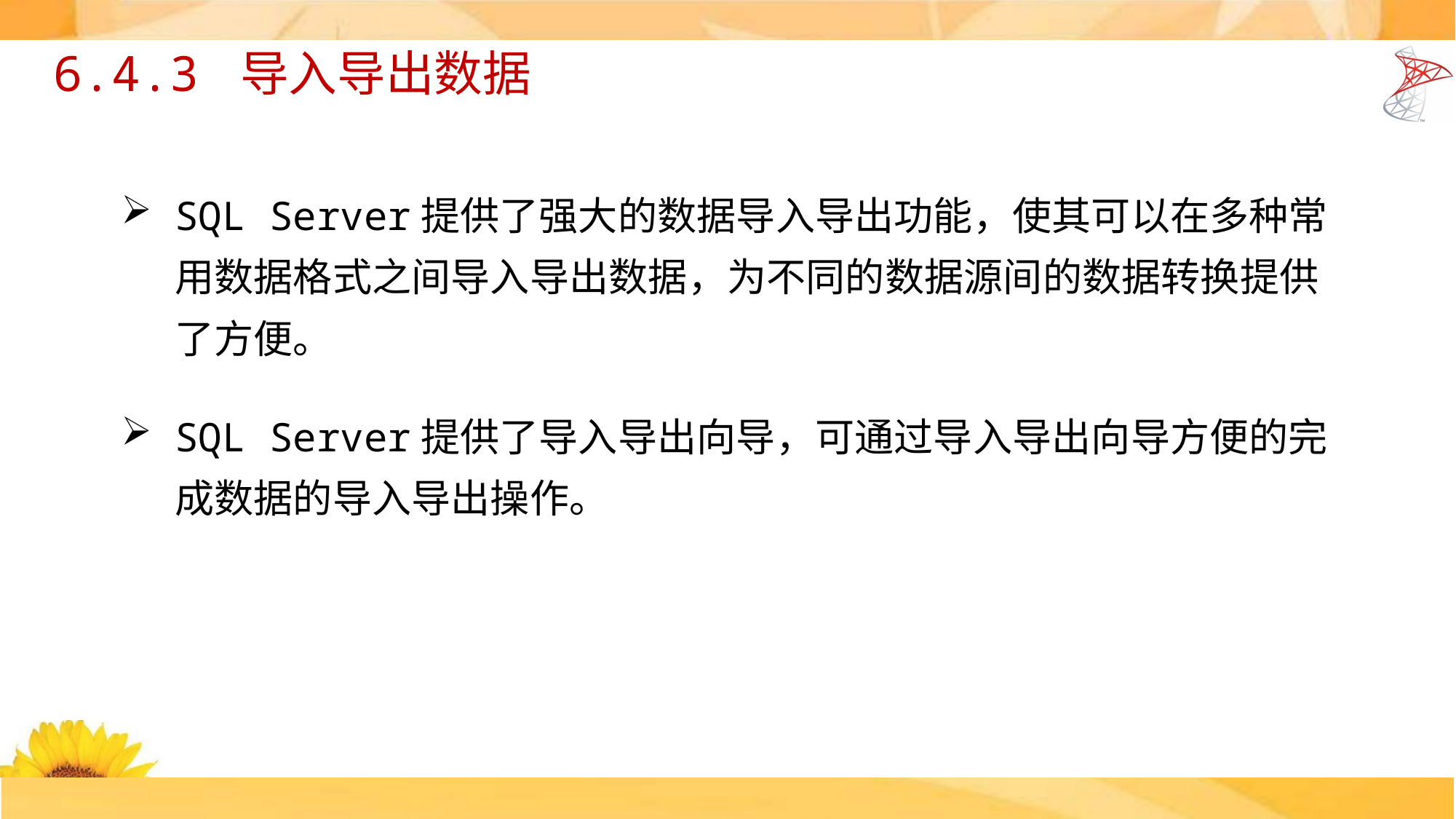

# 6.4.3 导入导出数据
SQL Server提供了强大的数据导入导出功能，使其可以在多种常用数据格式之间导入导出数据，为不同的数据源间的数据转换提供了方便。
SQL Server提供了导入导出向导，可通过导入导出向导方便的完成数据的导入导出操作。